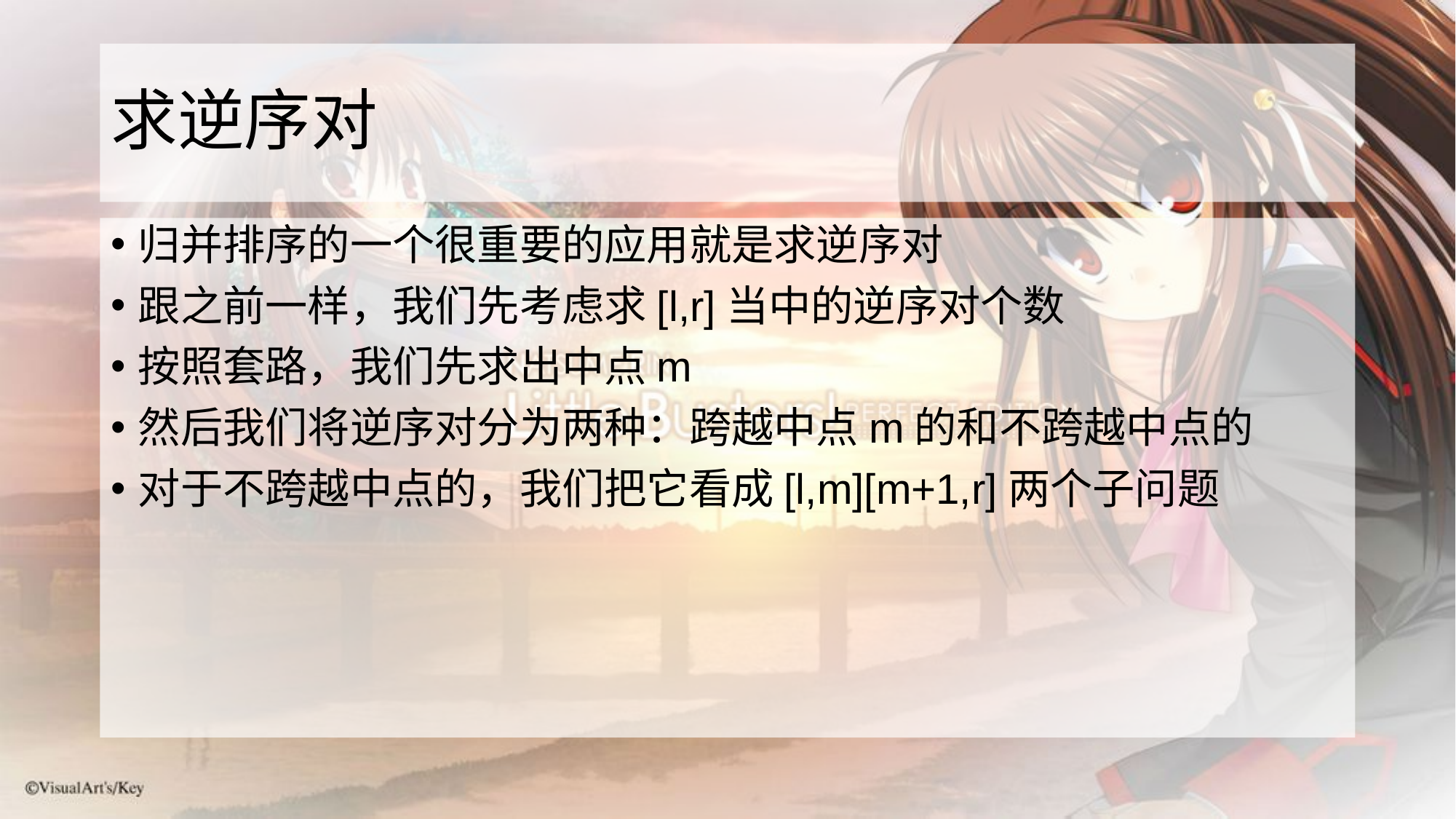

# 求逆序对
归并排序的一个很重要的应用就是求逆序对
跟之前一样，我们先考虑求[l,r]当中的逆序对个数
按照套路，我们先求出中点m
然后我们将逆序对分为两种：跨越中点m的和不跨越中点的
对于不跨越中点的，我们把它看成[l,m][m+1,r]两个子问题